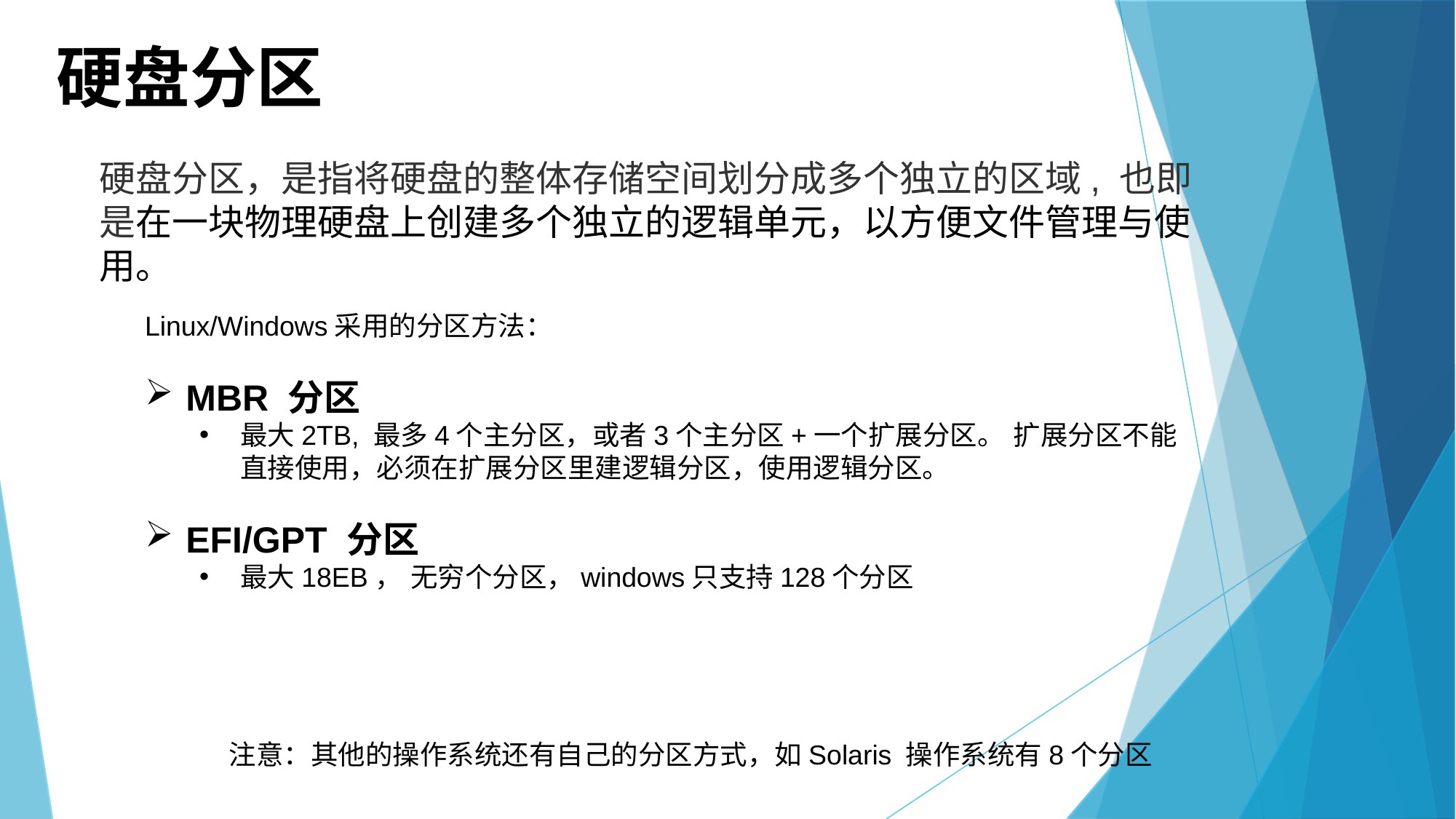

# 硬盘分区
硬盘分区，是指将硬盘的整体存储空间划分成多个独立的区域, 也即是在一块物理硬盘上创建多个独立的逻辑单元，以方便文件管理与使用。
Linux/Windows采用的分区方法：

MBR 分区
最大2TB, 最多4个主分区，或者3个主分区+一个扩展分区。 扩展分区不能直接使用，必须在扩展分区里建逻辑分区，使用逻辑分区。

EFI/GPT 分区
最大18EB， 无穷个分区，windows只支持128个分区
注意：其他的操作系统还有自己的分区方式，如Solaris 操作系统有8个分区